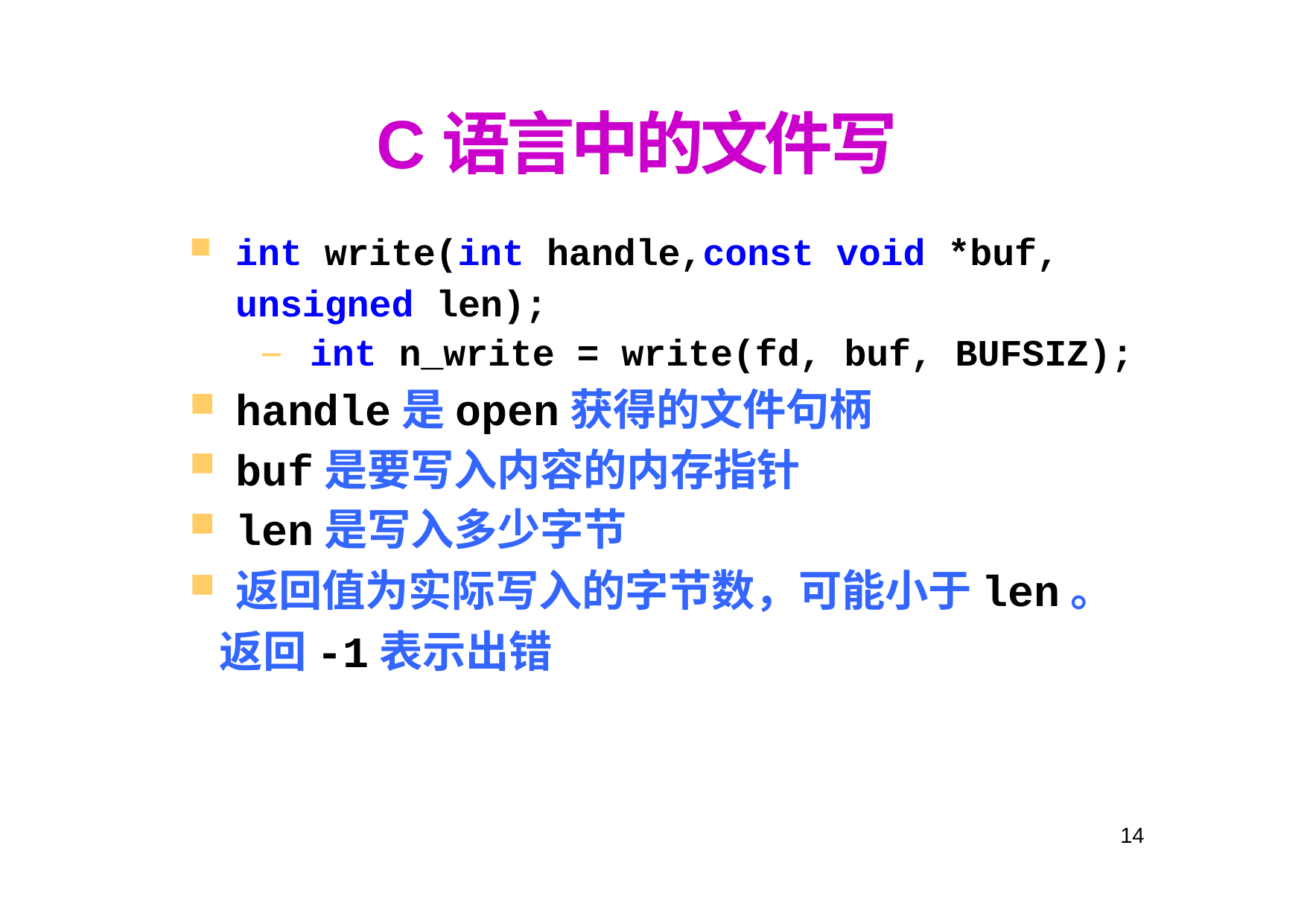

C语言中的文件写
int write(int handle,const void *buf,  unsigned len);
– int n_write = write(fd, buf, BUFSIZ);
handle是open获得的文件句柄
buf是要写入内容的内存指针
len是写入多少字节
返回值为实际写入的字节数，可能小于len。
  返回-1表示出错
14